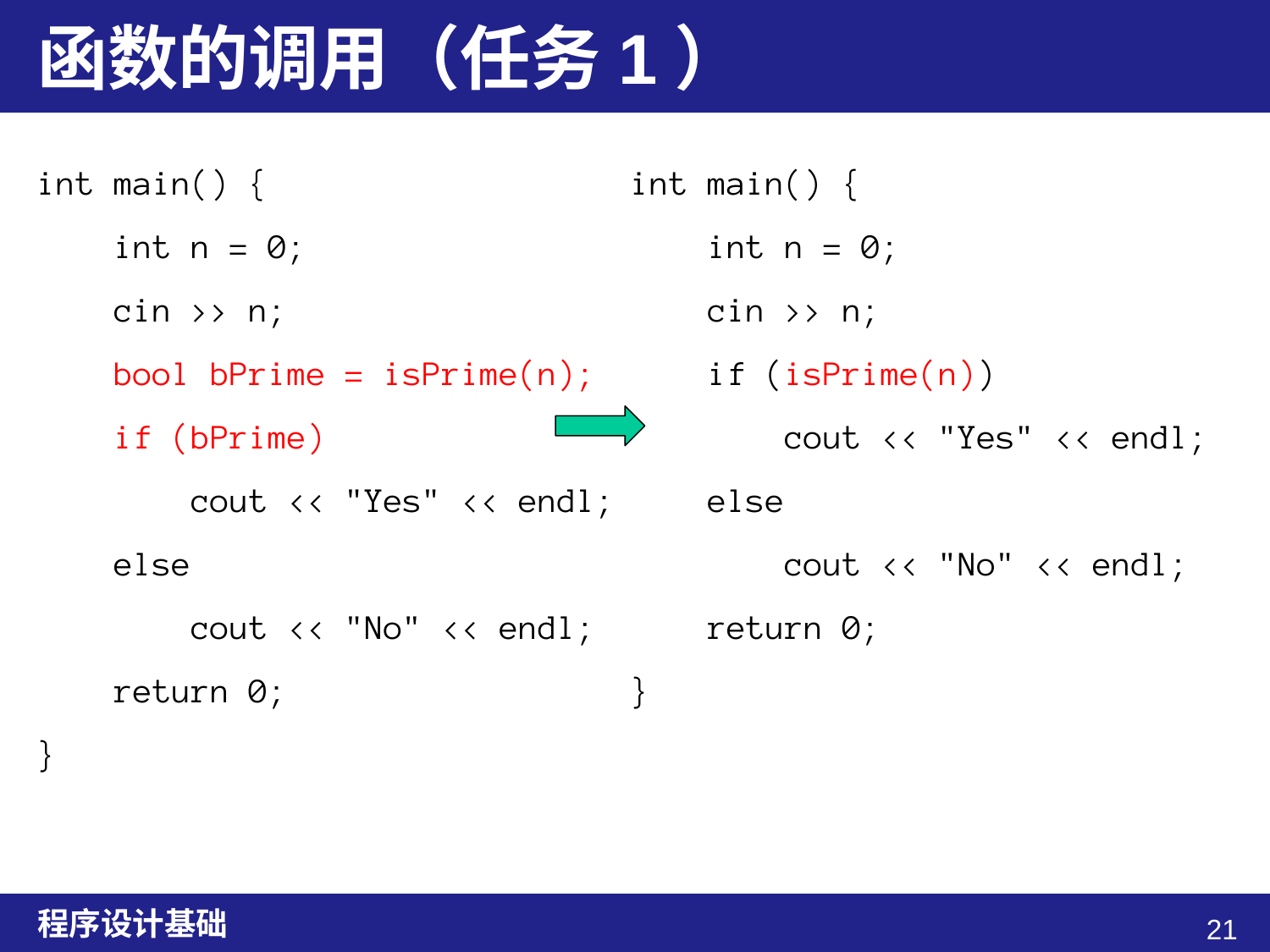

# 函数的调用（任务1）
int main() {
    int n = 0;
    cin >> n;
    bool bPrime = isPrime(n);
    if (bPrime)
        cout << "Yes" << endl;
    else
        cout << "No" << endl;
    return 0;
}
int main() {
    int n = 0;
    cin >> n;
    if (isPrime(n))
        cout << "Yes" << endl;
    else
        cout << "No" << endl;
    return 0;
}